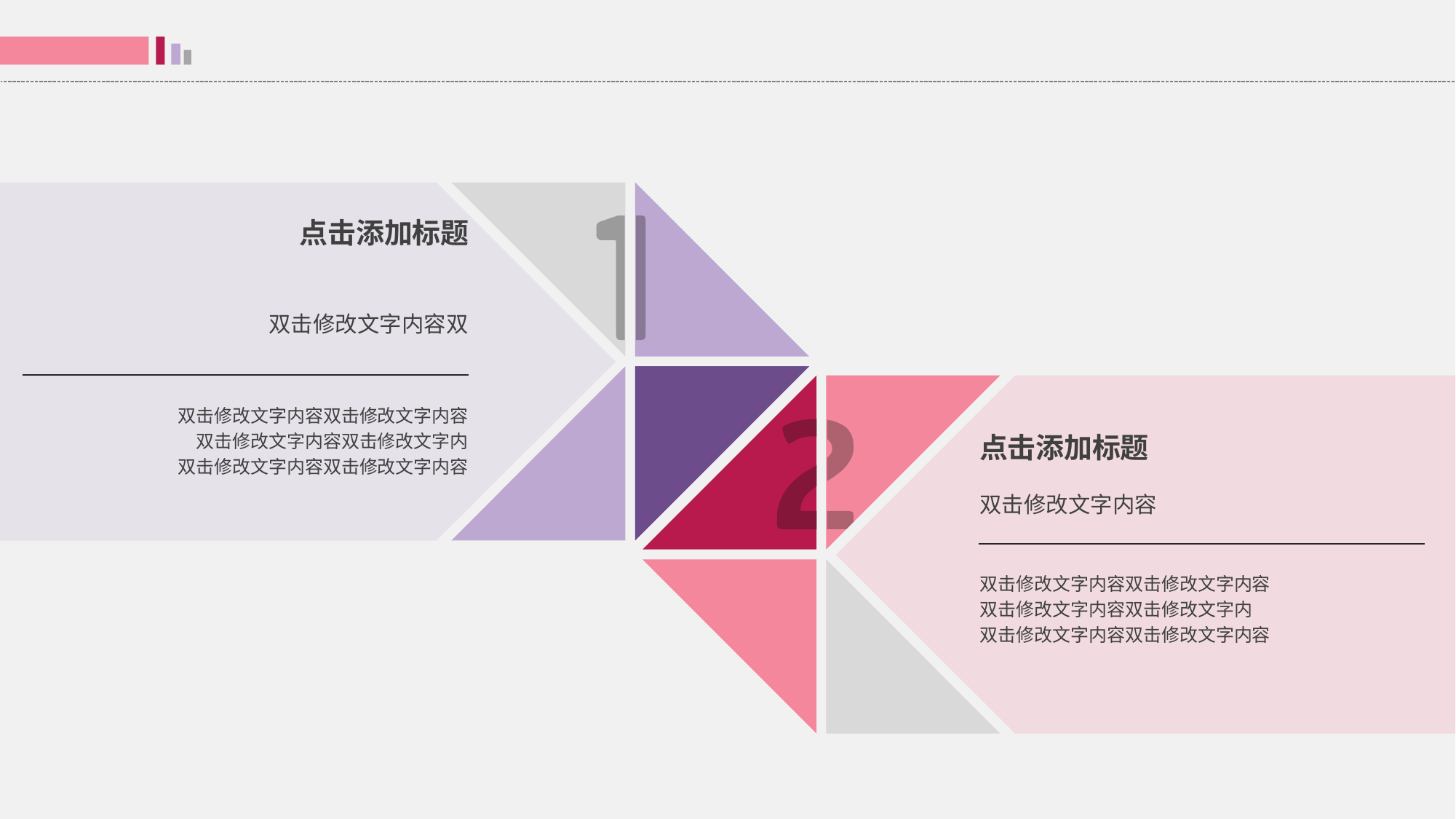

点击添加标题
双击修改文字内容双
双击修改文字内容双击修改文字内容
双击修改文字内容双击修改文字内
双击修改文字内容双击修改文字内容

点击添加标题
双击修改文字内容
双击修改文字内容双击修改文字内容
双击修改文字内容双击修改文字内
双击修改文字内容双击修改文字内容